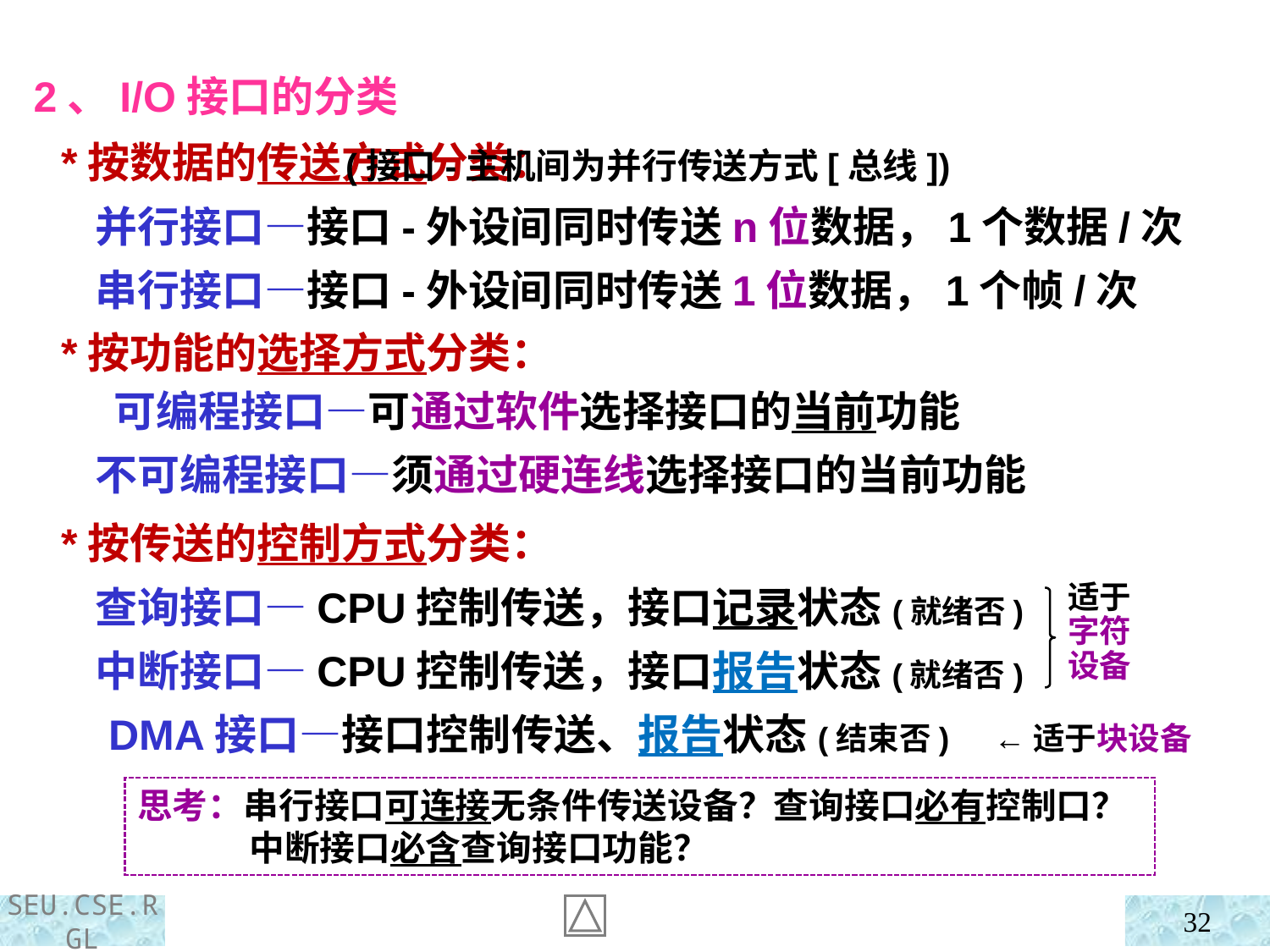

2、I/O接口的分类
  *按数据的传送方式分类：

  *按功能的选择方式分类：

  *按传送的控制方式分类：
                          (接口-主机间为并行传送方式[总线])
     并行接口—接口-外设间同时传送n位数据，1个数据/次
     串行接口—接口-外设间同时传送1位数据，1个帧/次
       可编程接口—可通过软件选择接口的当前功能
     不可编程接口—须通过硬连线选择接口的当前功能
     查询接口—CPU控制传送，接口记录状态(就绪否)
     中断接口—CPU控制传送，接口报告状态(就绪否)
      DMA接口—接口控制传送、报告状态(结束否)    ←适于块设备
适于字符设备

思考：串行接口可连接无条件传送设备？查询接口必有控制口？中断接口必含查询接口功能？
32